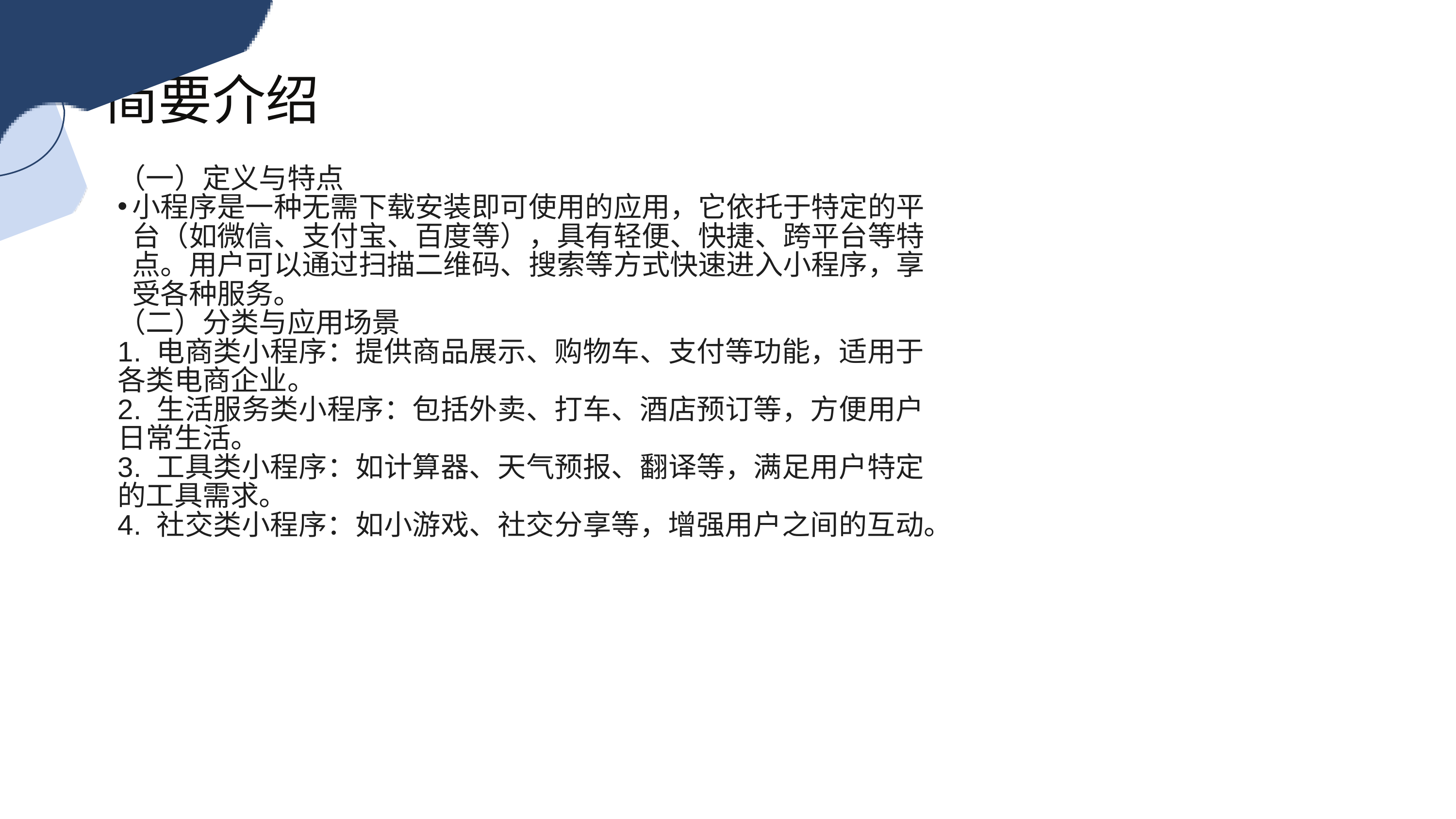

简要介绍
（一）定义与特点
小程序是一种无需下载安装即可使用的应用，它依托于特定的平台（如微信、支付宝、百度等），具有轻便、快捷、跨平台等特点。用户可以通过扫描二维码、搜索等方式快速进入小程序，享受各种服务。
（二）分类与应用场景
1. 电商类小程序：提供商品展示、购物车、支付等功能，适用于各类电商企业。
2. 生活服务类小程序：包括外卖、打车、酒店预订等，方便用户日常生活。
3. 工具类小程序：如计算器、天气预报、翻译等，满足用户特定的工具需求。
4. 社交类小程序：如小游戏、社交分享等，增强用户之间的互动。